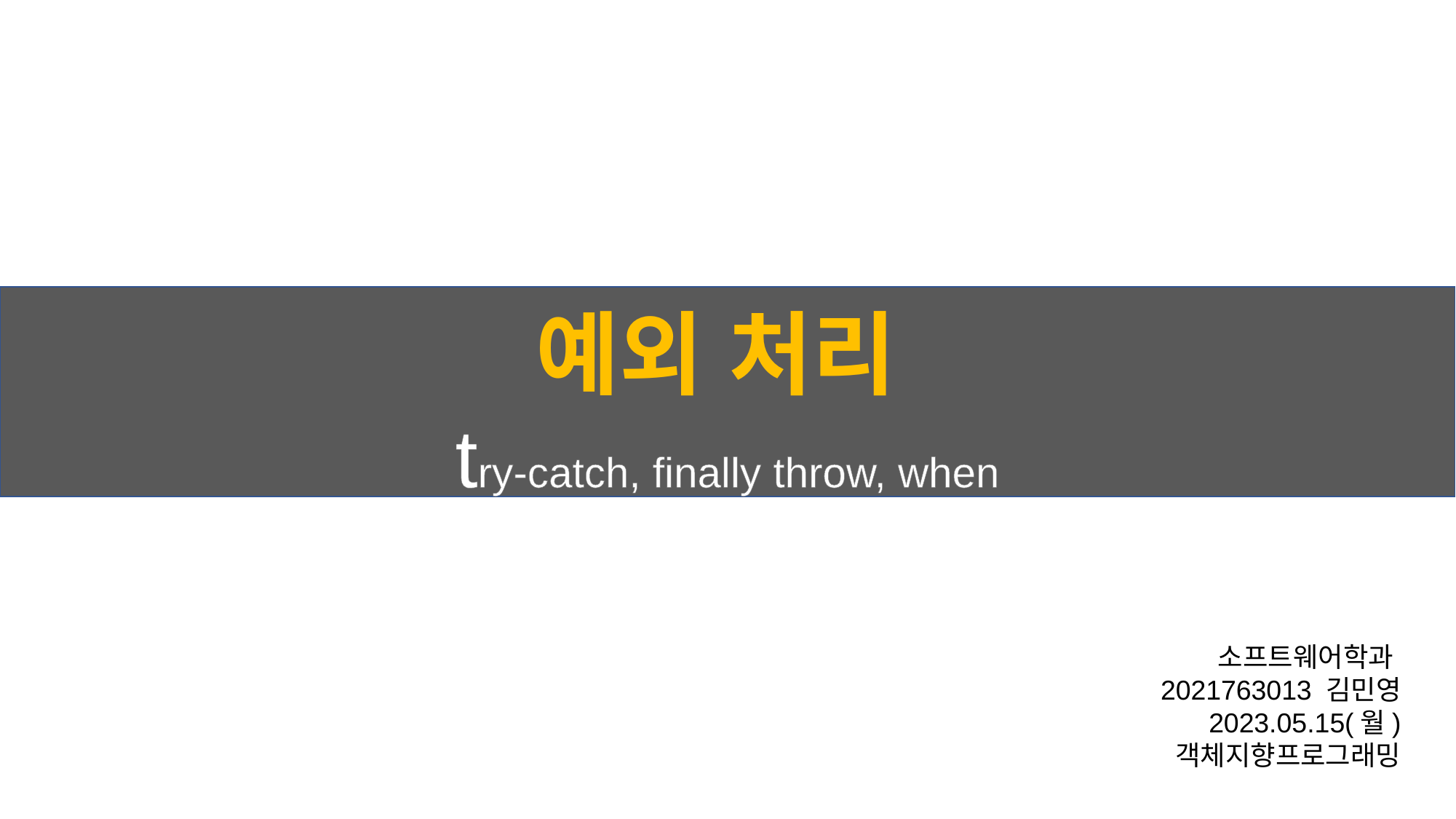

예외 처리
try-catch, finally throw, when
소프트웨어학과
2021763013 김민영
2023.05.15(월)
객체지향프로그래밍